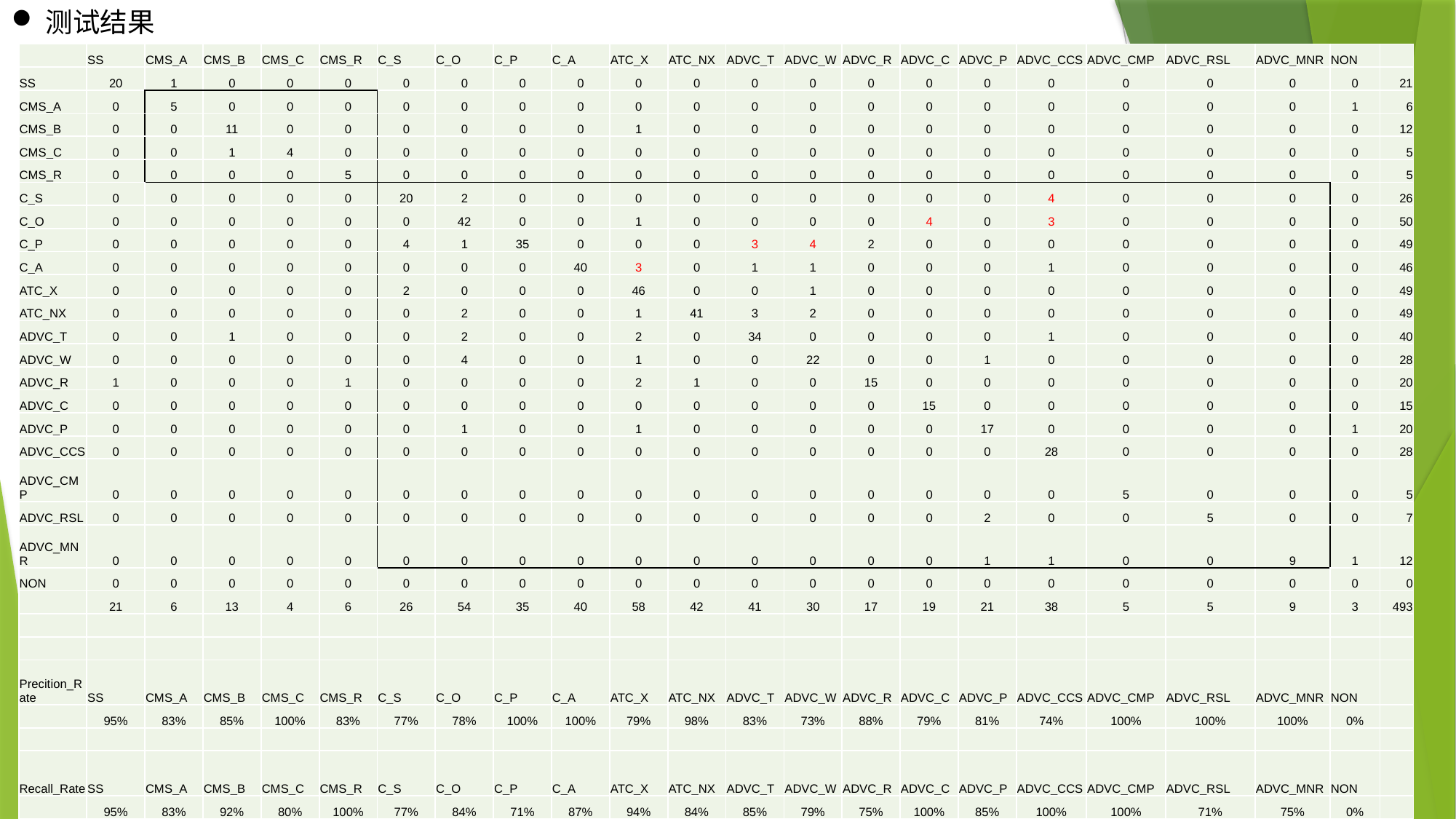

测试结果
|  | SS | CMS\_A | CMS\_B | CMS\_C | CMS\_R | C\_S | C\_O | C\_P | C\_A | ATC\_X | ATC\_NX | ADVC\_T | ADVC\_W | ADVC\_R | ADVC\_C | ADVC\_P | ADVC\_CCS | ADVC\_CMP | ADVC\_RSL | ADVC\_MNR | NON |  |
| --- | --- | --- | --- | --- | --- | --- | --- | --- | --- | --- | --- | --- | --- | --- | --- | --- | --- | --- | --- | --- | --- | --- |
| SS | 20 | 1 | 0 | 0 | 0 | 0 | 0 | 0 | 0 | 0 | 0 | 0 | 0 | 0 | 0 | 0 | 0 | 0 | 0 | 0 | 0 | 21 |
| CMS\_A | 0 | 5 | 0 | 0 | 0 | 0 | 0 | 0 | 0 | 0 | 0 | 0 | 0 | 0 | 0 | 0 | 0 | 0 | 0 | 0 | 1 | 6 |
| CMS\_B | 0 | 0 | 11 | 0 | 0 | 0 | 0 | 0 | 0 | 1 | 0 | 0 | 0 | 0 | 0 | 0 | 0 | 0 | 0 | 0 | 0 | 12 |
| CMS\_C | 0 | 0 | 1 | 4 | 0 | 0 | 0 | 0 | 0 | 0 | 0 | 0 | 0 | 0 | 0 | 0 | 0 | 0 | 0 | 0 | 0 | 5 |
| CMS\_R | 0 | 0 | 0 | 0 | 5 | 0 | 0 | 0 | 0 | 0 | 0 | 0 | 0 | 0 | 0 | 0 | 0 | 0 | 0 | 0 | 0 | 5 |
| C\_S | 0 | 0 | 0 | 0 | 0 | 20 | 2 | 0 | 0 | 0 | 0 | 0 | 0 | 0 | 0 | 0 | 4 | 0 | 0 | 0 | 0 | 26 |
| C\_O | 0 | 0 | 0 | 0 | 0 | 0 | 42 | 0 | 0 | 1 | 0 | 0 | 0 | 0 | 4 | 0 | 3 | 0 | 0 | 0 | 0 | 50 |
| C\_P | 0 | 0 | 0 | 0 | 0 | 4 | 1 | 35 | 0 | 0 | 0 | 3 | 4 | 2 | 0 | 0 | 0 | 0 | 0 | 0 | 0 | 49 |
| C\_A | 0 | 0 | 0 | 0 | 0 | 0 | 0 | 0 | 40 | 3 | 0 | 1 | 1 | 0 | 0 | 0 | 1 | 0 | 0 | 0 | 0 | 46 |
| ATC\_X | 0 | 0 | 0 | 0 | 0 | 2 | 0 | 0 | 0 | 46 | 0 | 0 | 1 | 0 | 0 | 0 | 0 | 0 | 0 | 0 | 0 | 49 |
| ATC\_NX | 0 | 0 | 0 | 0 | 0 | 0 | 2 | 0 | 0 | 1 | 41 | 3 | 2 | 0 | 0 | 0 | 0 | 0 | 0 | 0 | 0 | 49 |
| ADVC\_T | 0 | 0 | 1 | 0 | 0 | 0 | 2 | 0 | 0 | 2 | 0 | 34 | 0 | 0 | 0 | 0 | 1 | 0 | 0 | 0 | 0 | 40 |
| ADVC\_W | 0 | 0 | 0 | 0 | 0 | 0 | 4 | 0 | 0 | 1 | 0 | 0 | 22 | 0 | 0 | 1 | 0 | 0 | 0 | 0 | 0 | 28 |
| ADVC\_R | 1 | 0 | 0 | 0 | 1 | 0 | 0 | 0 | 0 | 2 | 1 | 0 | 0 | 15 | 0 | 0 | 0 | 0 | 0 | 0 | 0 | 20 |
| ADVC\_C | 0 | 0 | 0 | 0 | 0 | 0 | 0 | 0 | 0 | 0 | 0 | 0 | 0 | 0 | 15 | 0 | 0 | 0 | 0 | 0 | 0 | 15 |
| ADVC\_P | 0 | 0 | 0 | 0 | 0 | 0 | 1 | 0 | 0 | 1 | 0 | 0 | 0 | 0 | 0 | 17 | 0 | 0 | 0 | 0 | 1 | 20 |
| ADVC\_CCS | 0 | 0 | 0 | 0 | 0 | 0 | 0 | 0 | 0 | 0 | 0 | 0 | 0 | 0 | 0 | 0 | 28 | 0 | 0 | 0 | 0 | 28 |
| ADVC\_CMP | 0 | 0 | 0 | 0 | 0 | 0 | 0 | 0 | 0 | 0 | 0 | 0 | 0 | 0 | 0 | 0 | 0 | 5 | 0 | 0 | 0 | 5 |
| ADVC\_RSL | 0 | 0 | 0 | 0 | 0 | 0 | 0 | 0 | 0 | 0 | 0 | 0 | 0 | 0 | 0 | 2 | 0 | 0 | 5 | 0 | 0 | 7 |
| ADVC\_MNR | 0 | 0 | 0 | 0 | 0 | 0 | 0 | 0 | 0 | 0 | 0 | 0 | 0 | 0 | 0 | 1 | 1 | 0 | 0 | 9 | 1 | 12 |
| NON | 0 | 0 | 0 | 0 | 0 | 0 | 0 | 0 | 0 | 0 | 0 | 0 | 0 | 0 | 0 | 0 | 0 | 0 | 0 | 0 | 0 | 0 |
|  | 21 | 6 | 13 | 4 | 6 | 26 | 54 | 35 | 40 | 58 | 42 | 41 | 30 | 17 | 19 | 21 | 38 | 5 | 5 | 9 | 3 | 493 |
|  |  |  |  |  |  |  |  |  |  |  |  |  |  |  |  |  |  |  |  |  |  |  |
|  |  |  |  |  |  |  |  |  |  |  |  |  |  |  |  |  |  |  |  |  |  |  |
| Precition\_Rate | SS | CMS\_A | CMS\_B | CMS\_C | CMS\_R | C\_S | C\_O | C\_P | C\_A | ATC\_X | ATC\_NX | ADVC\_T | ADVC\_W | ADVC\_R | ADVC\_C | ADVC\_P | ADVC\_CCS | ADVC\_CMP | ADVC\_RSL | ADVC\_MNR | NON |  |
|  | 95% | 83% | 85% | 100% | 83% | 77% | 78% | 100% | 100% | 79% | 98% | 83% | 73% | 88% | 79% | 81% | 74% | 100% | 100% | 100% | 0% |  |
|  |  |  |  |  |  |  |  |  |  |  |  |  |  |  |  |  |  |  |  |  |  |  |
| Recall\_Rate | SS | CMS\_A | CMS\_B | CMS\_C | CMS\_R | C\_S | C\_O | C\_P | C\_A | ATC\_X | ATC\_NX | ADVC\_T | ADVC\_W | ADVC\_R | ADVC\_C | ADVC\_P | ADVC\_CCS | ADVC\_CMP | ADVC\_RSL | ADVC\_MNR | NON |  |
|  | 95% | 83% | 92% | 80% | 100% | 77% | 84% | 71% | 87% | 94% | 84% | 85% | 79% | 75% | 100% | 85% | 100% | 100% | 71% | 75% | 0% |  |